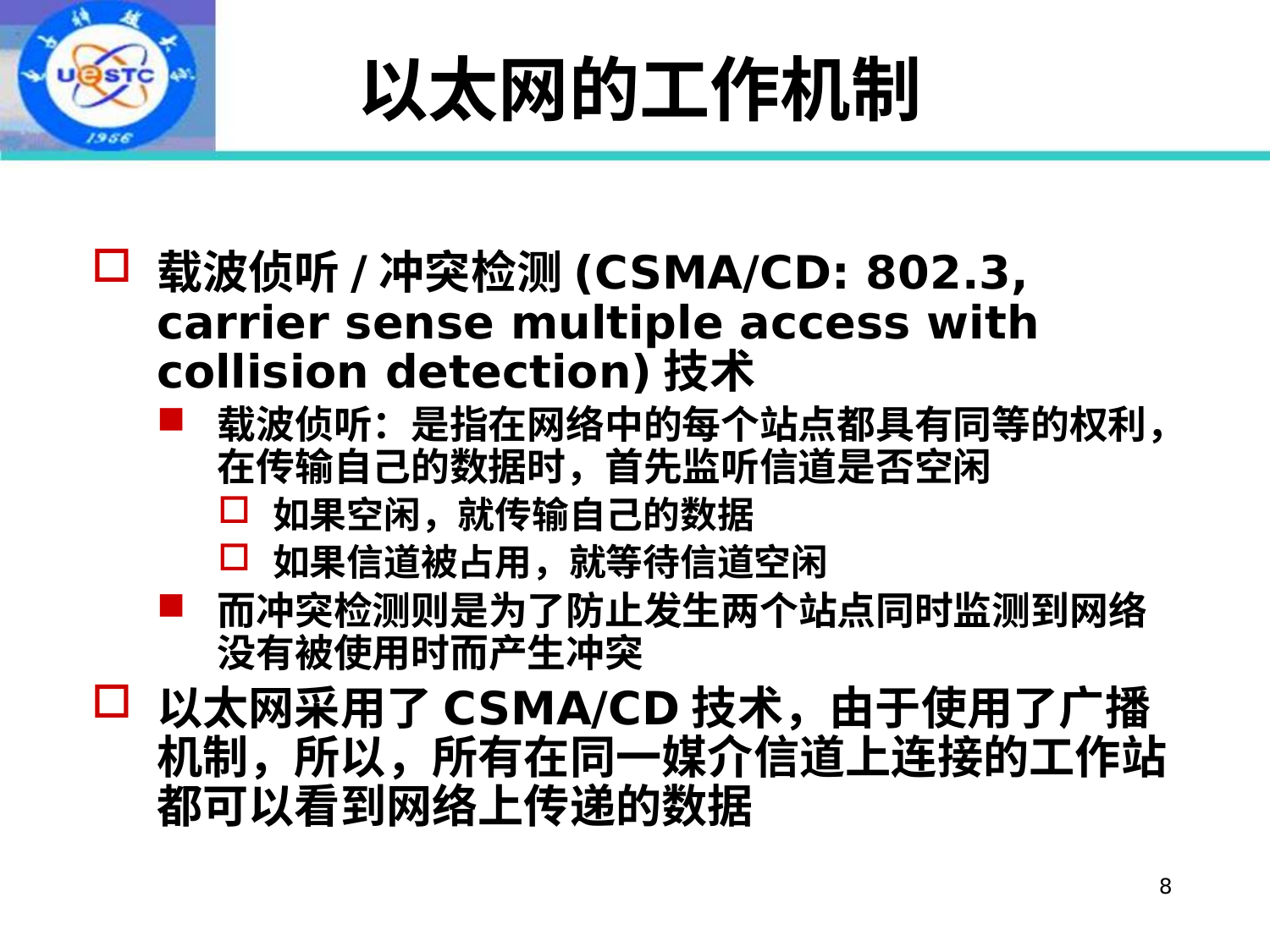

# 以太网的工作机制
载波侦听/冲突检测(CSMA/CD: 802.3, carrier sense multiple access with collision detection)技术
载波侦听：是指在网络中的每个站点都具有同等的权利，在传输自己的数据时，首先监听信道是否空闲
如果空闲，就传输自己的数据
如果信道被占用，就等待信道空闲
而冲突检测则是为了防止发生两个站点同时监测到网络没有被使用时而产生冲突
以太网采用了CSMA/CD技术，由于使用了广播机制，所以，所有在同一媒介信道上连接的工作站都可以看到网络上传递的数据
8